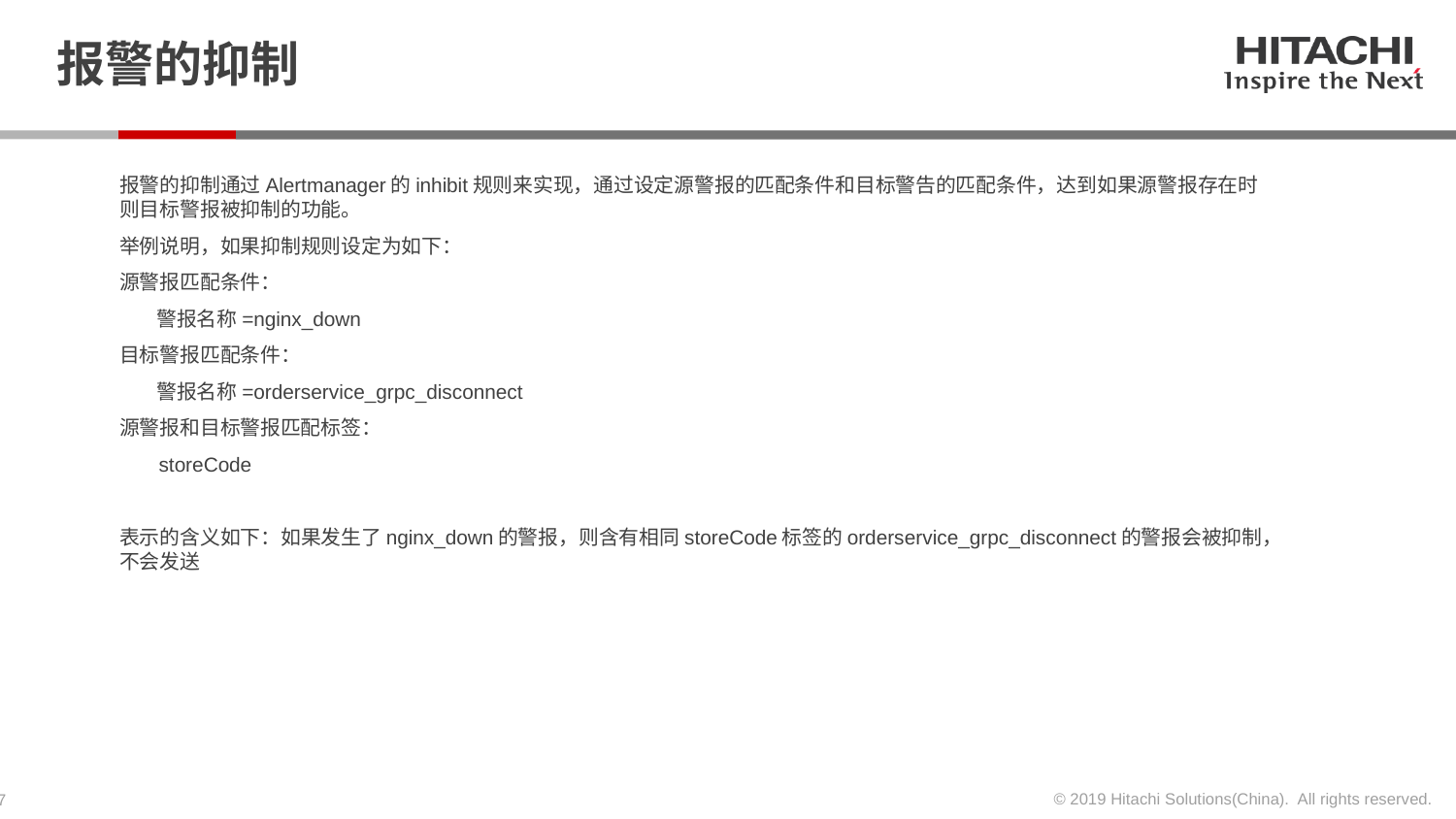

# 报警的抑制
报警的抑制通过Alertmanager的inhibit规则来实现，通过设定源警报的匹配条件和目标警告的匹配条件，达到如果源警报存在时则目标警报被抑制的功能。
举例说明，如果抑制规则设定为如下：
源警报匹配条件：
       警报名称=nginx_down
目标警报匹配条件：
       警报名称=orderservice_grpc_disconnect
源警报和目标警报匹配标签：
       storeCode

表示的含义如下：如果发生了nginx_down的警报，则含有相同storeCode标签的orderservice_grpc_disconnect的警报会被抑制，不会发送